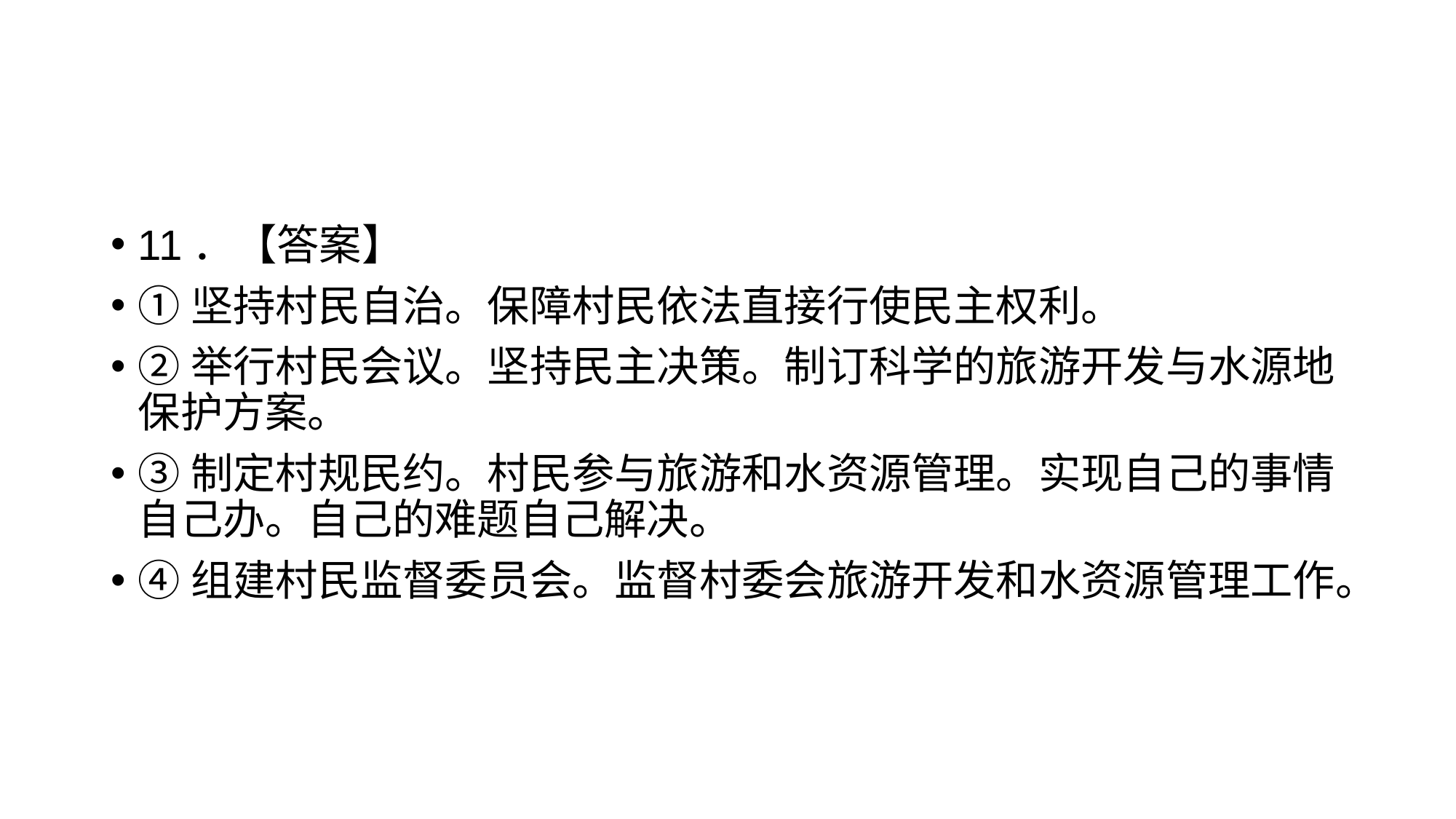

#
11．【答案】
①坚持村民自治。保障村民依法直接行使民主权利。
②举行村民会议。坚持民主决策。制订科学的旅游开发与水源地保护方案。
③制定村规民约。村民参与旅游和水资源管理。实现自己的事情自己办。自己的难题自己解决。
④组建村民监督委员会。监督村委会旅游开发和水资源管理工作。